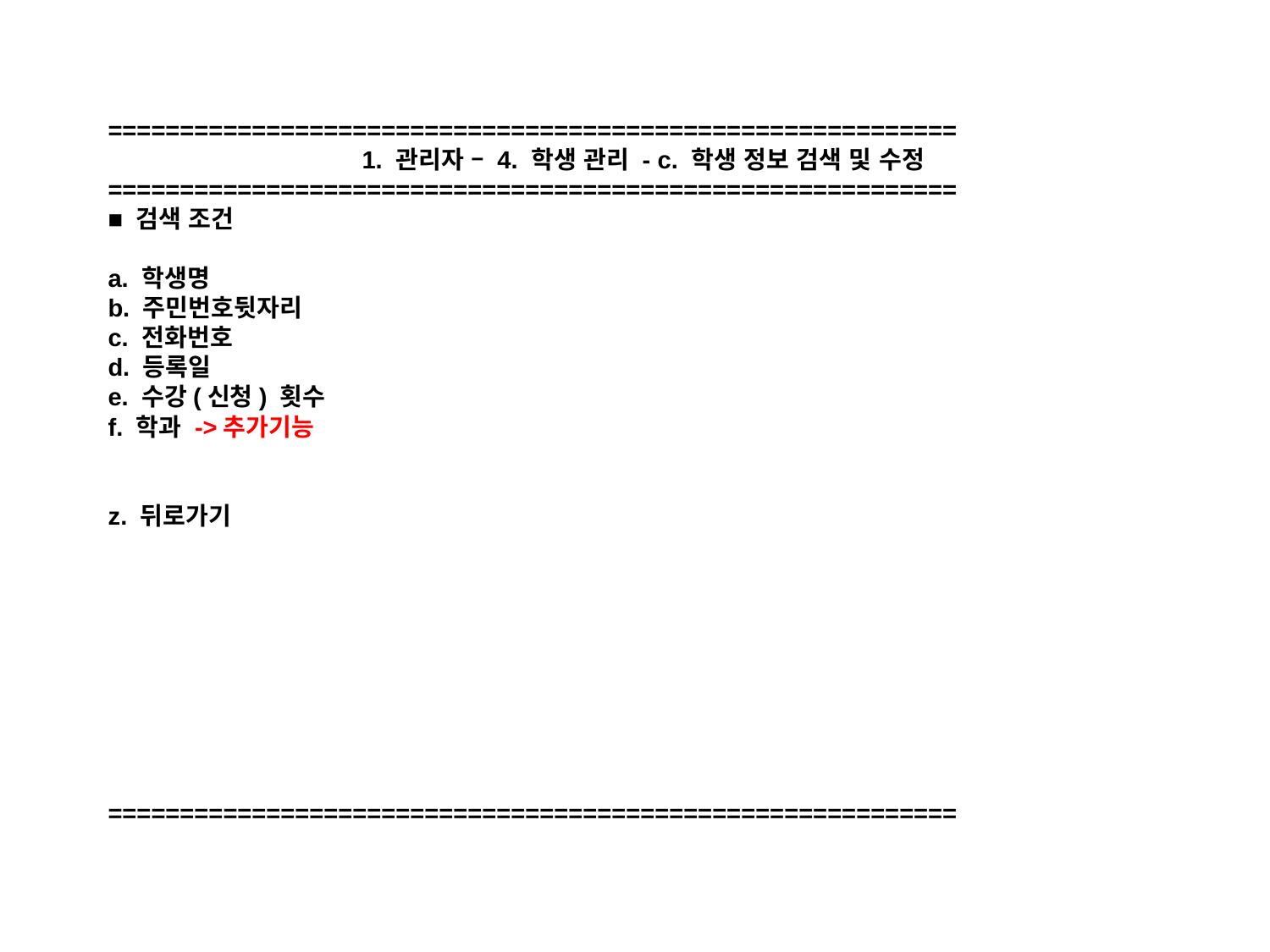

# =========================================================== 1. 관리자 – 4. 학생 관리 - c. 학생 정보 검색 및 수정 =========================================================== ■ 검색 조건 a. 학생명 b. 주민번호뒷자리 c. 전화번호 d. 등록일 e. 수강(신청) 횟수 f. 학과 ->추가기능 z. 뒤로가기 ===========================================================